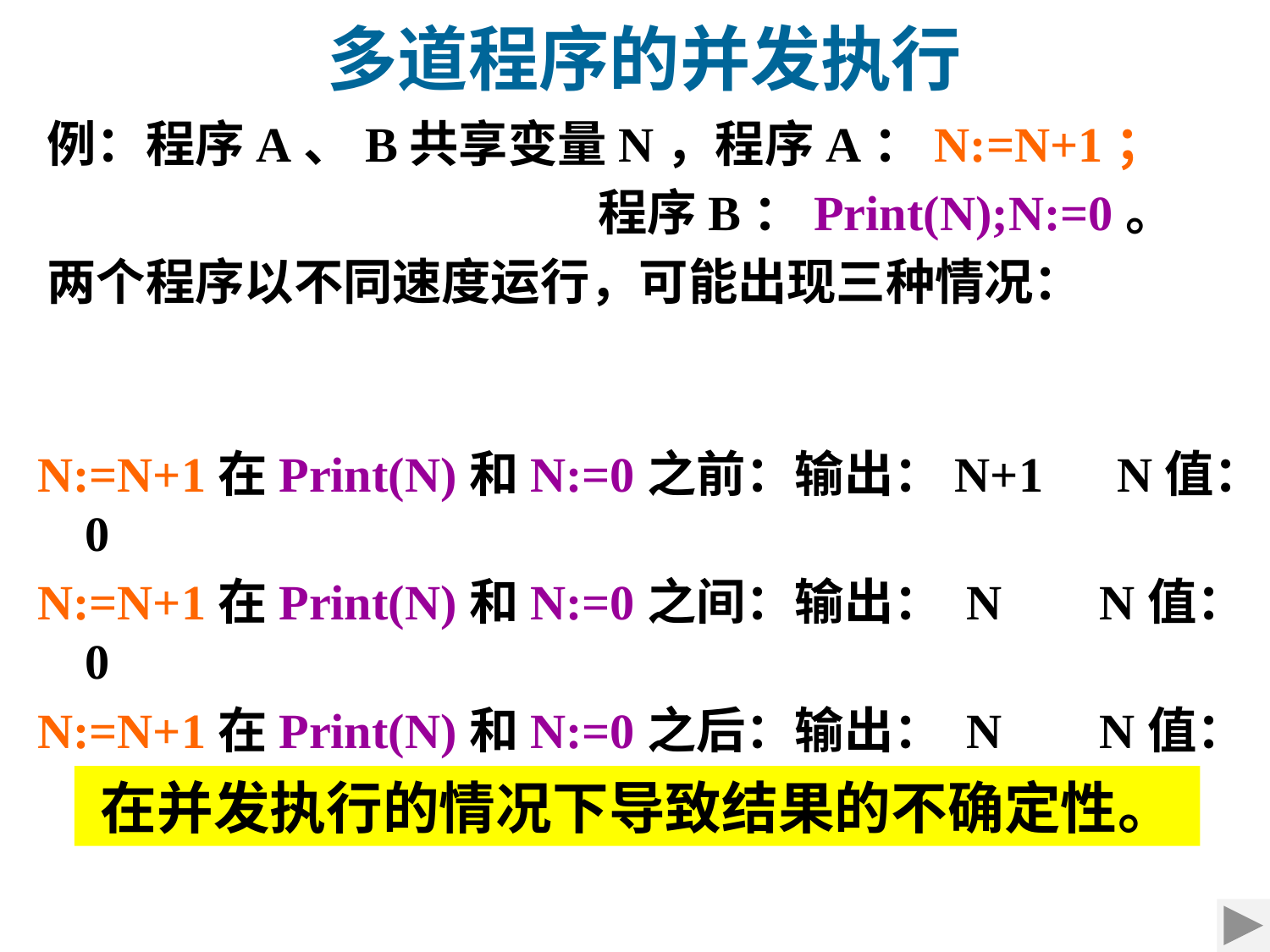

多道程序的并发执行
例：程序A、B共享变量N，程序A：N:=N+1；
                                                程序B：Print(N);N:=0。
两个程序以不同速度运行，可能出现三种情况：
N:=N+1在Print(N)和N:=0之前：输出：N+1      N值：0
N:=N+1在Print(N)和N:=0之间：输出： N        N值：0
N:=N+1在Print(N)和N:=0之后：输出： N        N值：1
在并发执行的情况下导致结果的不确定性。